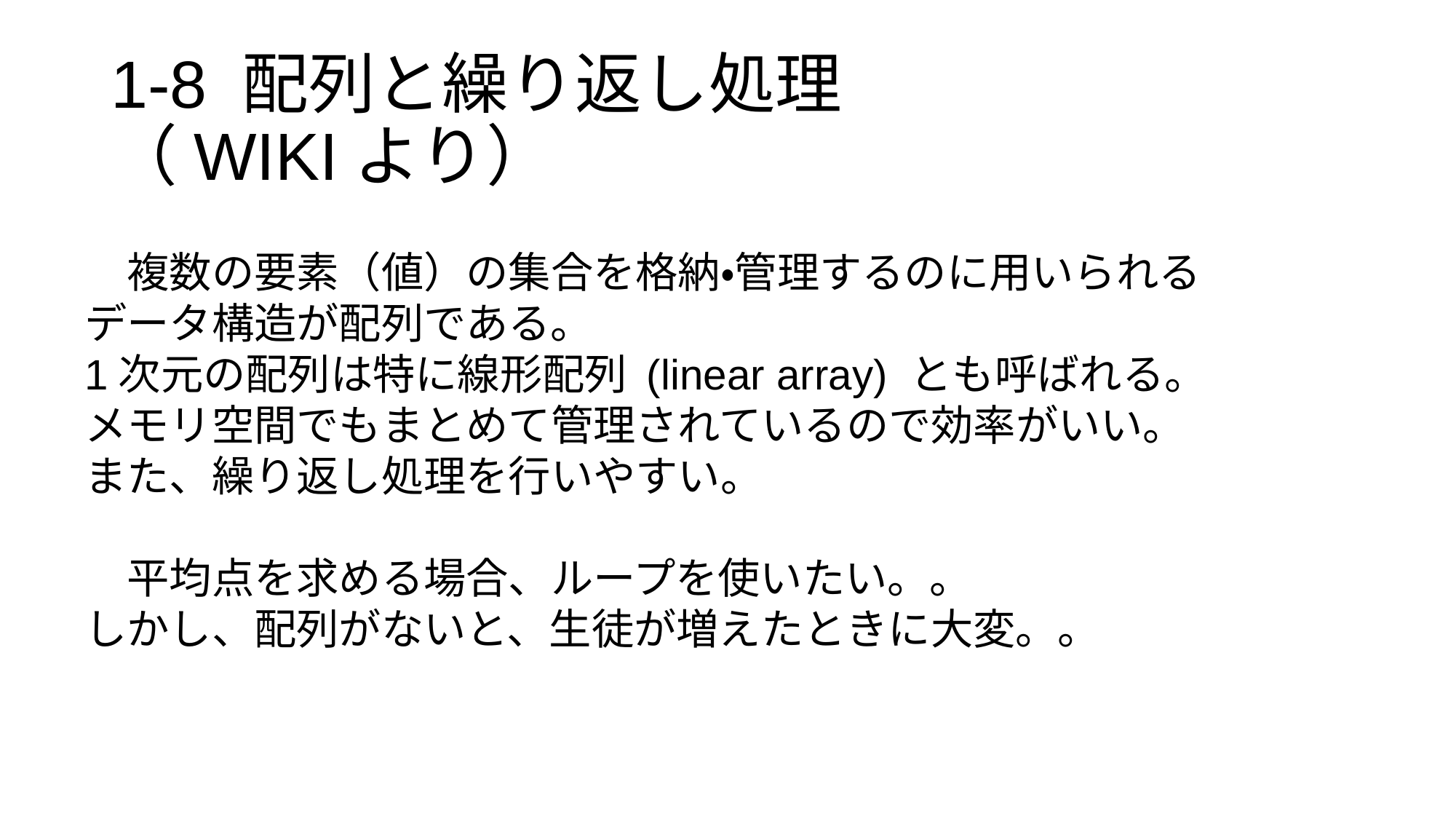

# 1-8 配列と繰り返し処理　 （WIKIより）
　複数の要素（値）の集合を格納・管理するのに用いられるデータ構造が配列である。
1次元の配列は特に線形配列 (linear array) とも呼ばれる。
メモリ空間でもまとめて管理されているので効率がいい。
また、繰り返し処理を行いやすい。

　平均点を求める場合、ループを使いたい。。
しかし、配列がないと、生徒が増えたときに大変。。